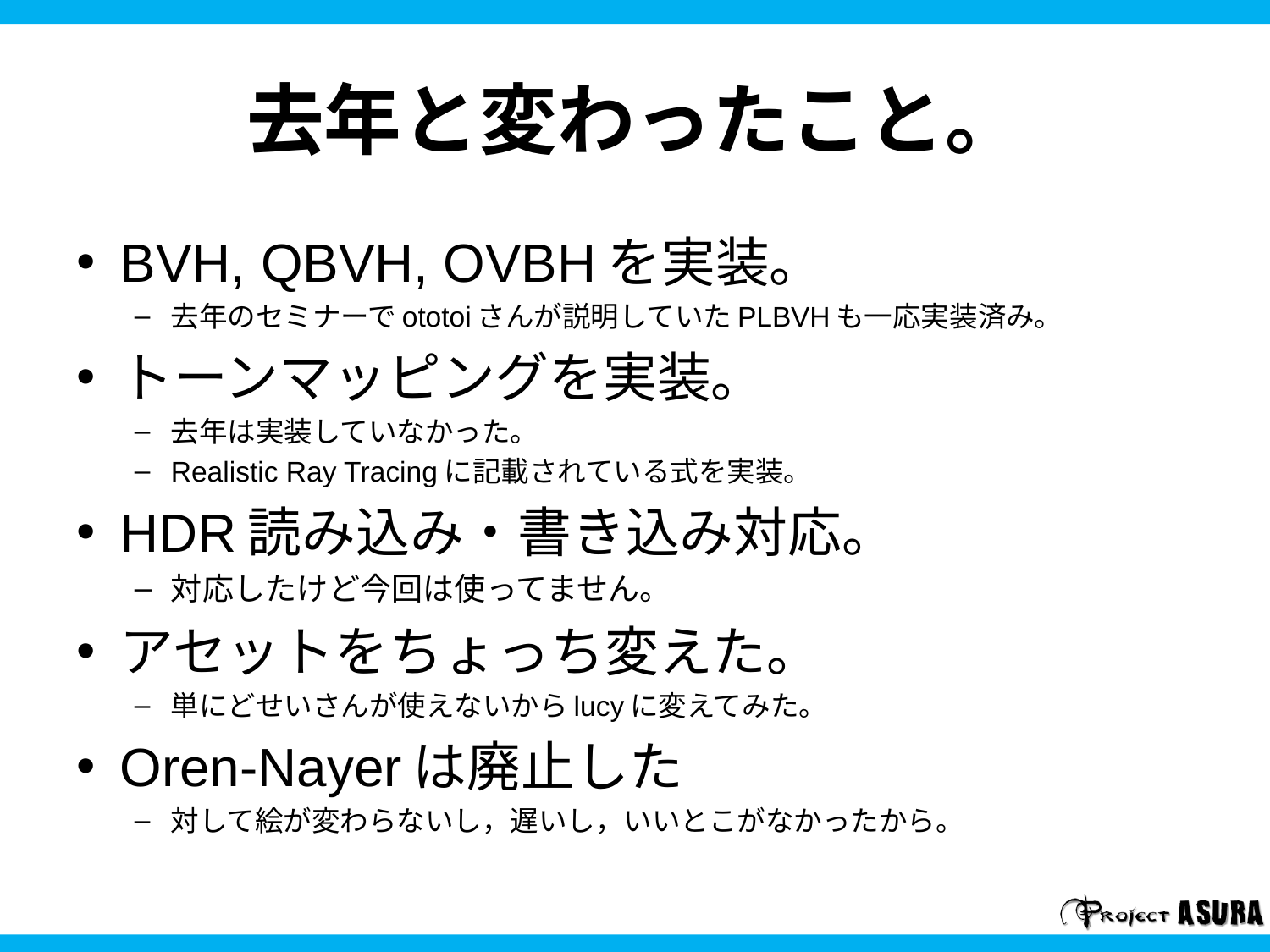

# 去年と変わったこと。
BVH, QBVH, OVBHを実装。
去年のセミナーでototoiさんが説明していたPLBVHも一応実装済み。
トーンマッピングを実装。
去年は実装していなかった。
Realistic Ray Tracingに記載されている式を実装。
HDR読み込み・書き込み対応。
対応したけど今回は使ってません。
アセットをちょっち変えた。
単にどせいさんが使えないからlucyに変えてみた。
Oren-Nayerは廃止した
対して絵が変わらないし，遅いし，いいとこがなかったから。